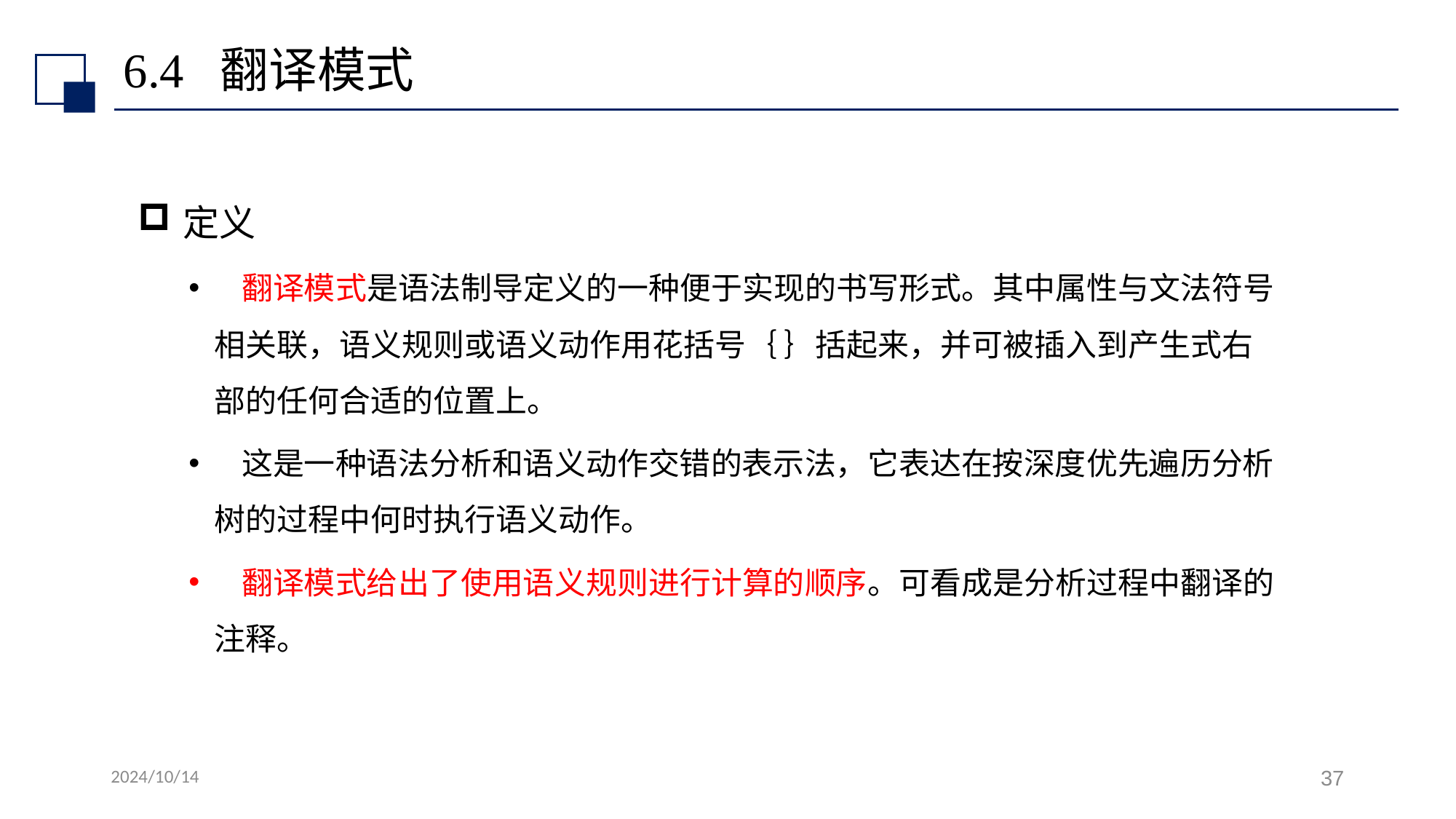

# 6.4  翻译模式
 定义
   翻译模式是语法制导定义的一种便于实现的书写形式。其中属性与文法符号相关联，语义规则或语义动作用花括号｛ ｝括起来，并可被插入到产生式右部的任何合适的位置上。
   这是一种语法分析和语义动作交错的表示法，它表达在按深度优先遍历分析树的过程中何时执行语义动作。
   翻译模式给出了使用语义规则进行计算的顺序。可看成是分析过程中翻译的注释。

2024/10/14
37